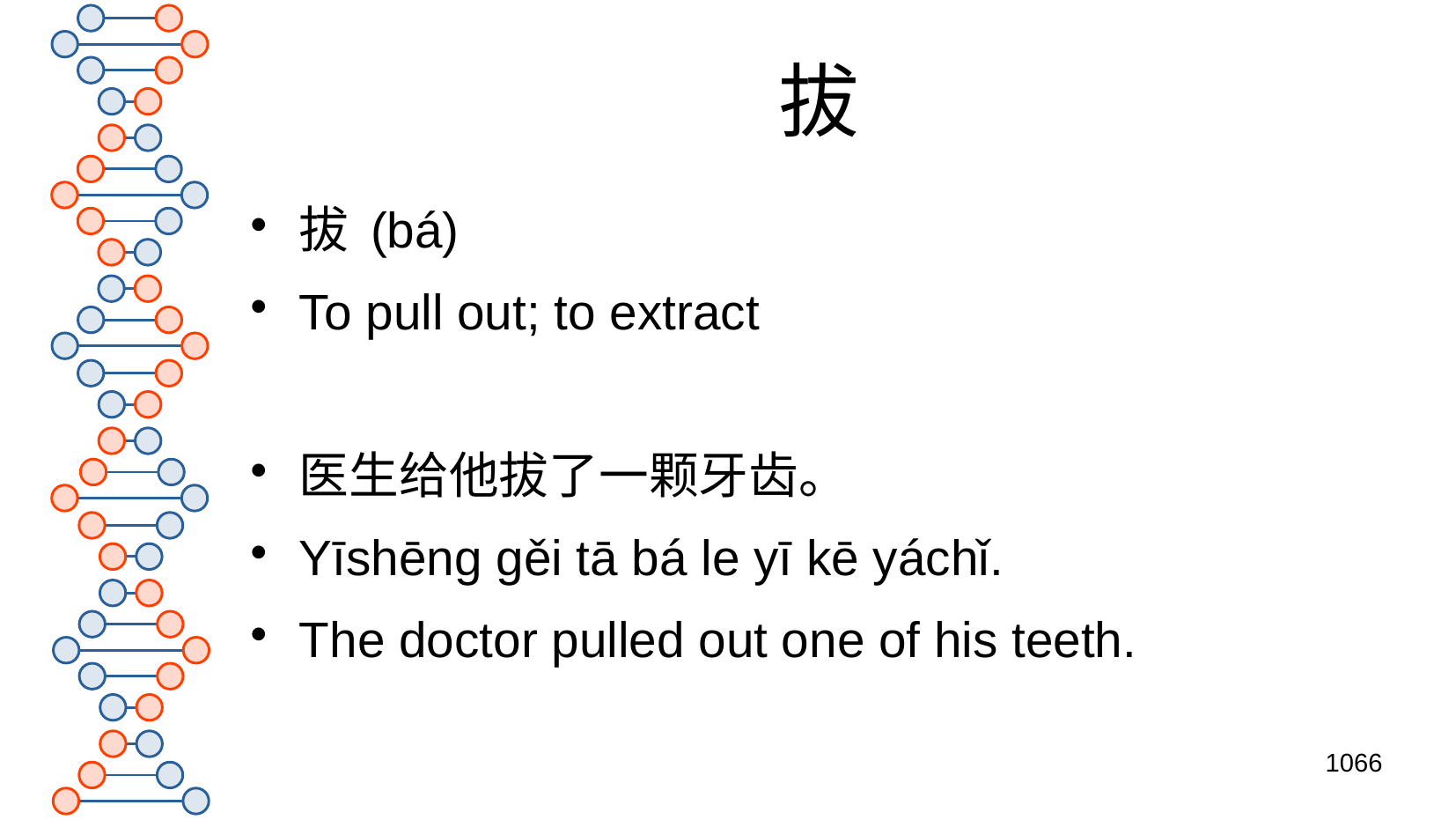

# 拔
拔 (bá)
To pull out; to extract

医生给他拔了一颗牙齿。
Yīshēng gěi tā bá le yī kē yáchǐ.
The doctor pulled out one of his teeth.

1066